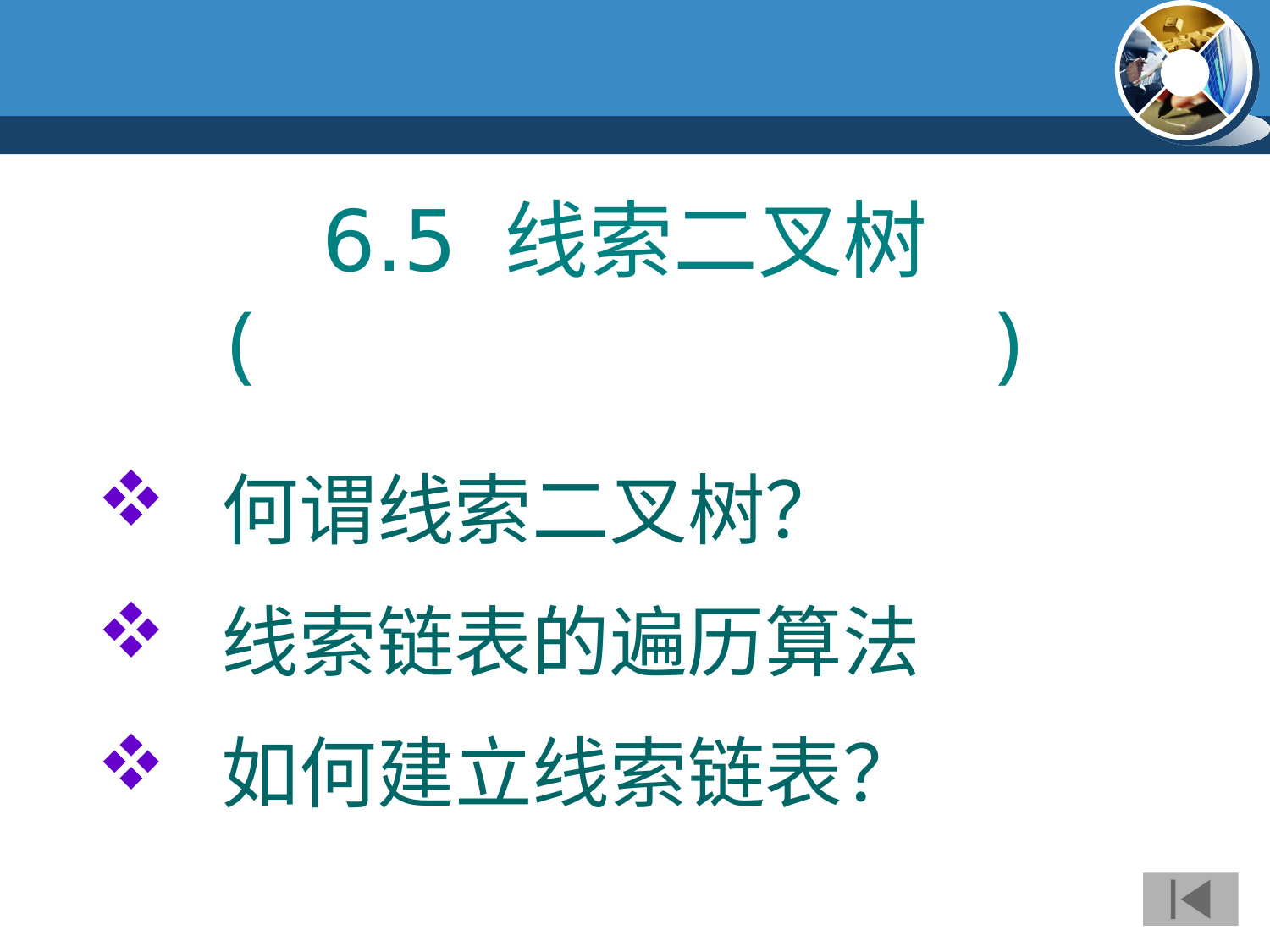

# 6.5 线索二叉树 (Threaded Binary Trees)
  何谓线索二叉树？
  线索链表的遍历算法
  如何建立线索链表？